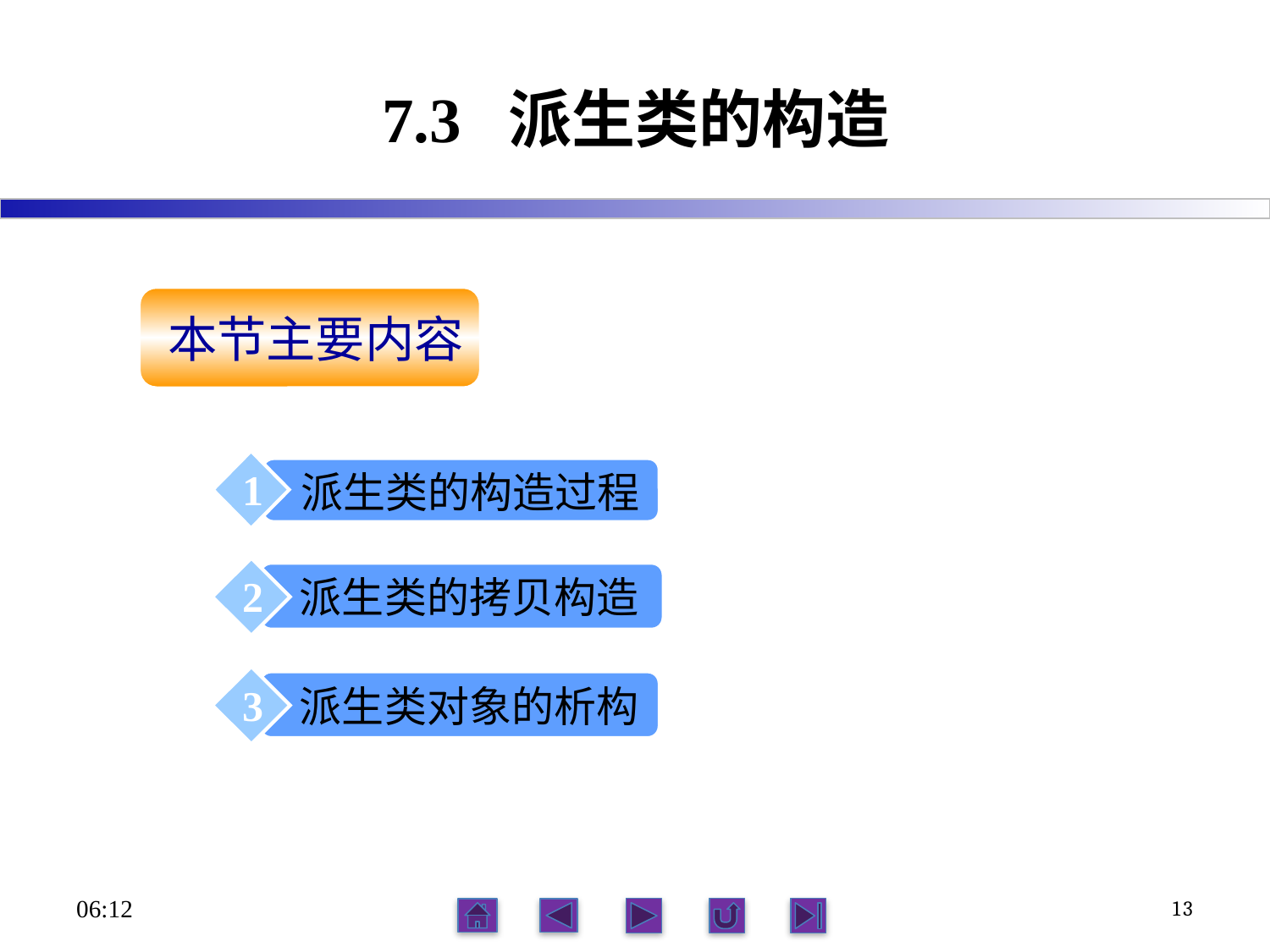

# 7.3  派生类的构造

本节主要内容

派生类的构造过程
1

2

派生类的拷贝构造

3

派生类对象的析构
06:12
13